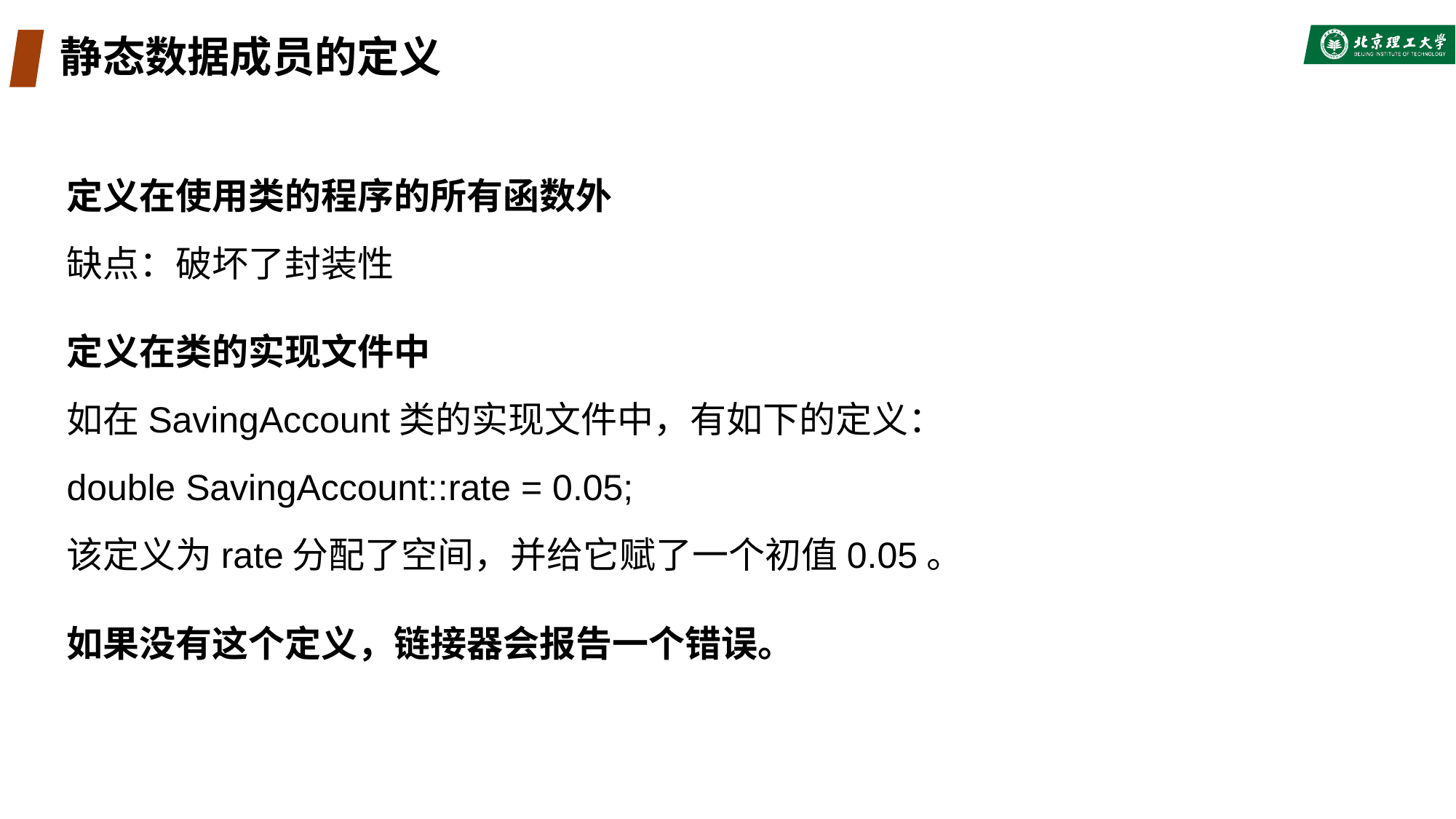

# 静态数据成员的定义
定义在使用类的程序的所有函数外
缺点：破坏了封装性
定义在类的实现文件中
如在SavingAccount类的实现文件中，有如下的定义：
double SavingAccount::rate = 0.05;
该定义为rate分配了空间，并给它赋了一个初值0.05。
如果没有这个定义，链接器会报告一个错误。